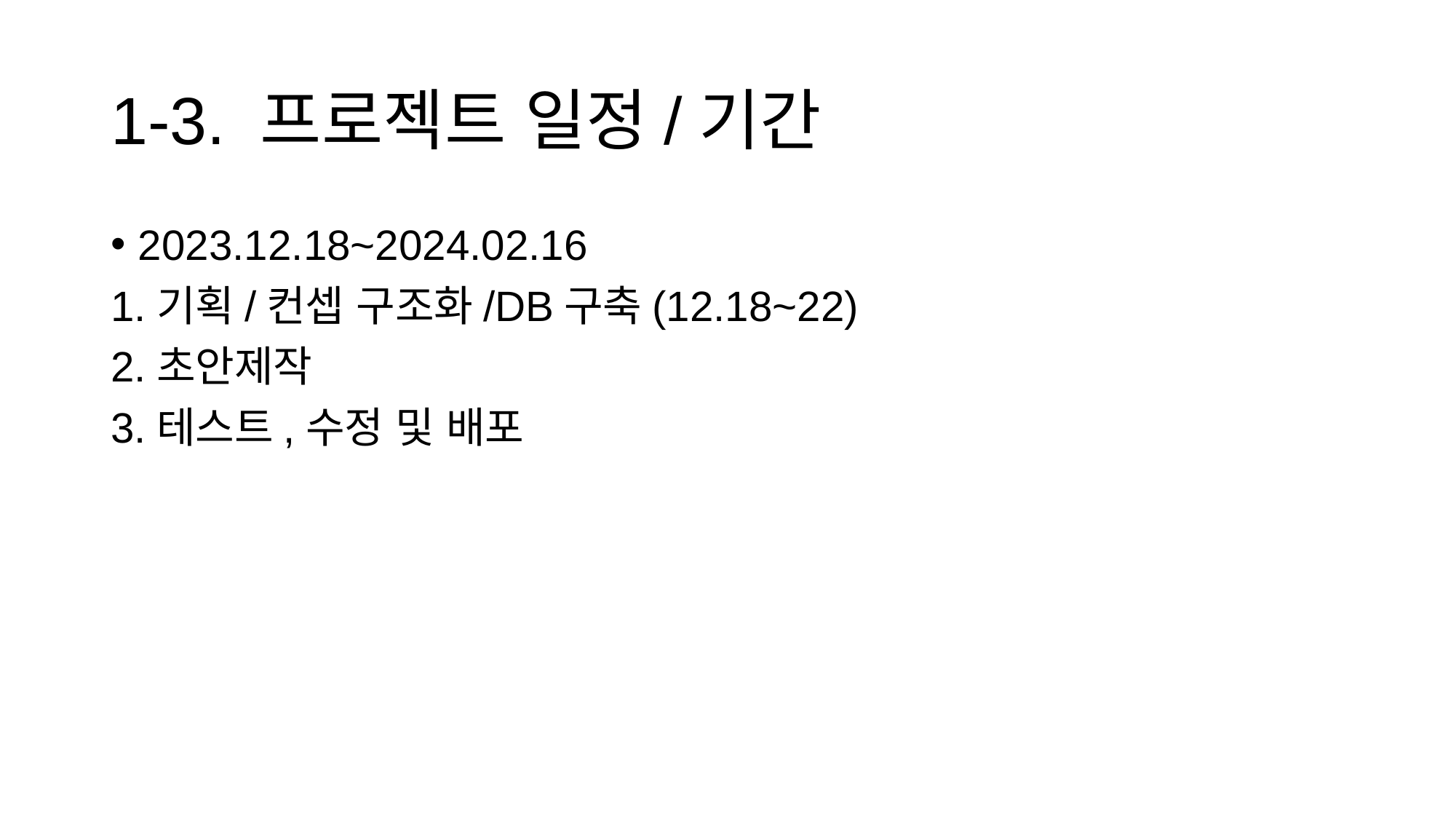

# 1-3. 프로젝트 일정/기간
2023.12.18~2024.02.16
1.기획/컨셉 구조화/DB구축(12.18~22)
2.초안제작
3.테스트,수정 및 배포